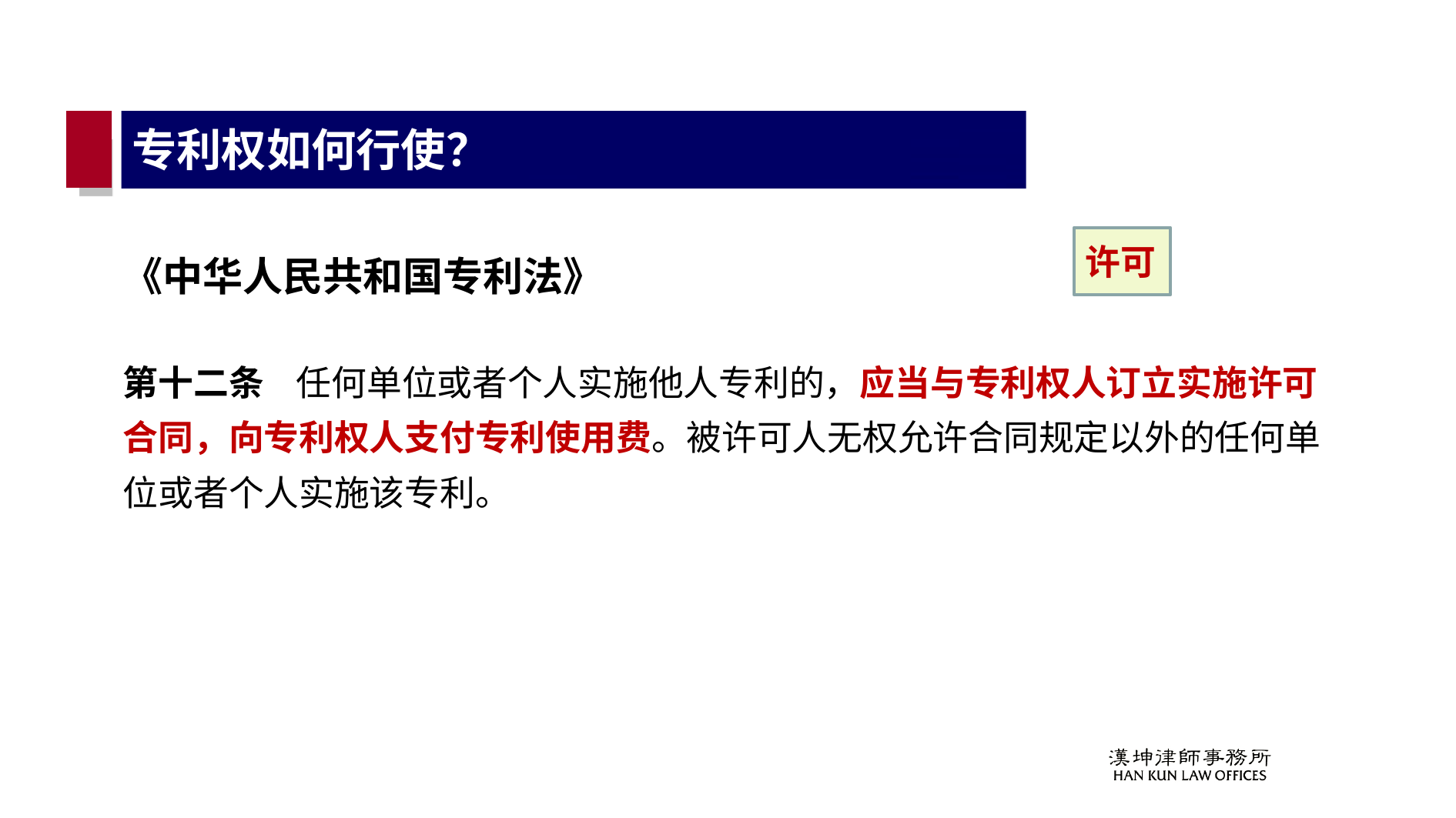

# 专利权如何行使？
许可
《中华人民共和国专利法》

第十二条    任何单位或者个人实施他人专利的，应当与专利权人订立实施许可合同，向专利权人支付专利使用费。被许可人无权允许合同规定以外的任何单位或者个人实施该专利。